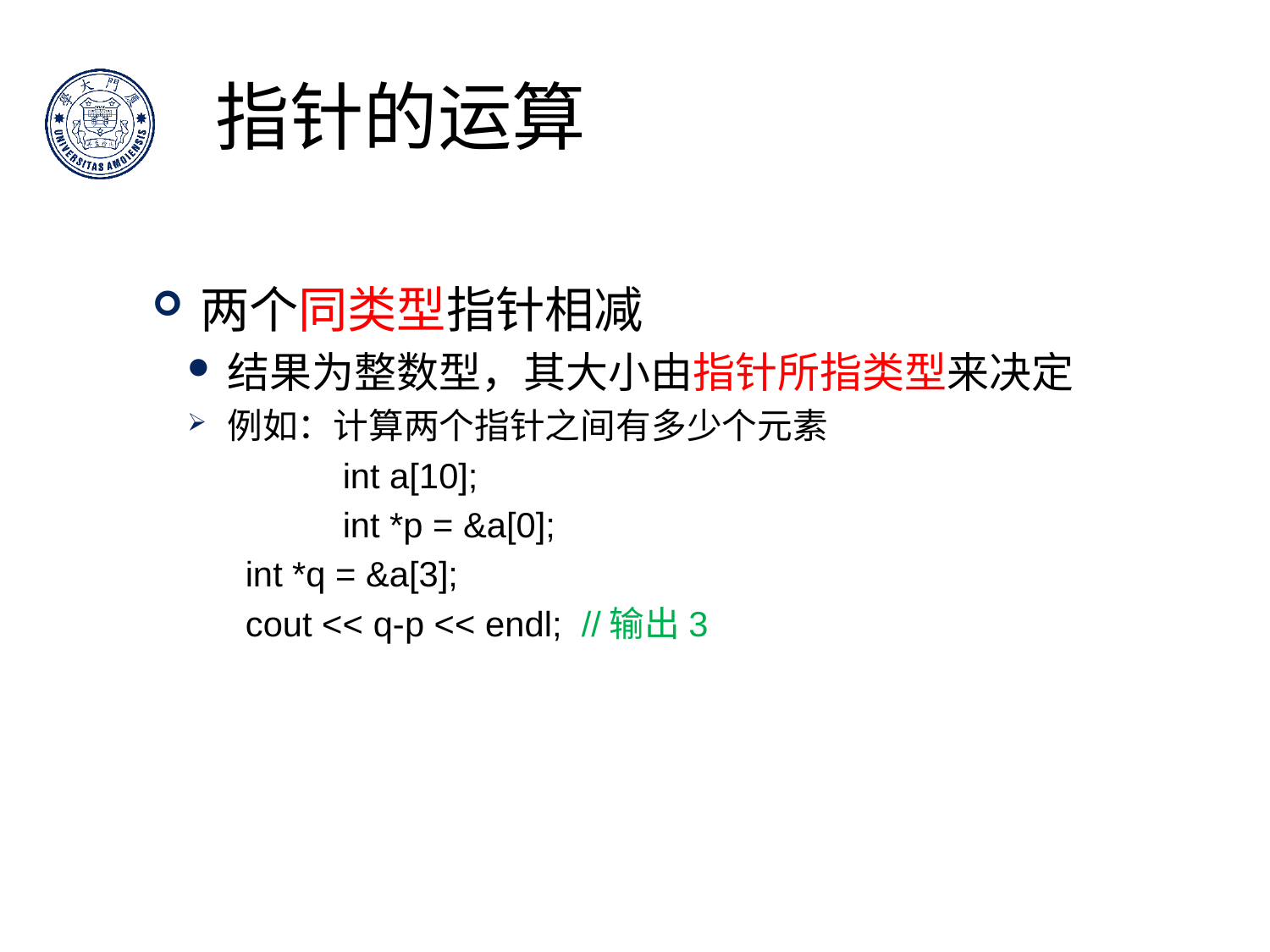

指针的运算
两个同类型指针相减
结果为整数型，其大小由指针所指类型来决定
例如：计算两个指针之间有多少个元素
	int a[10];
	int *p = &a[0];
int *q = &a[3];
cout << q-p << endl;  //输出3